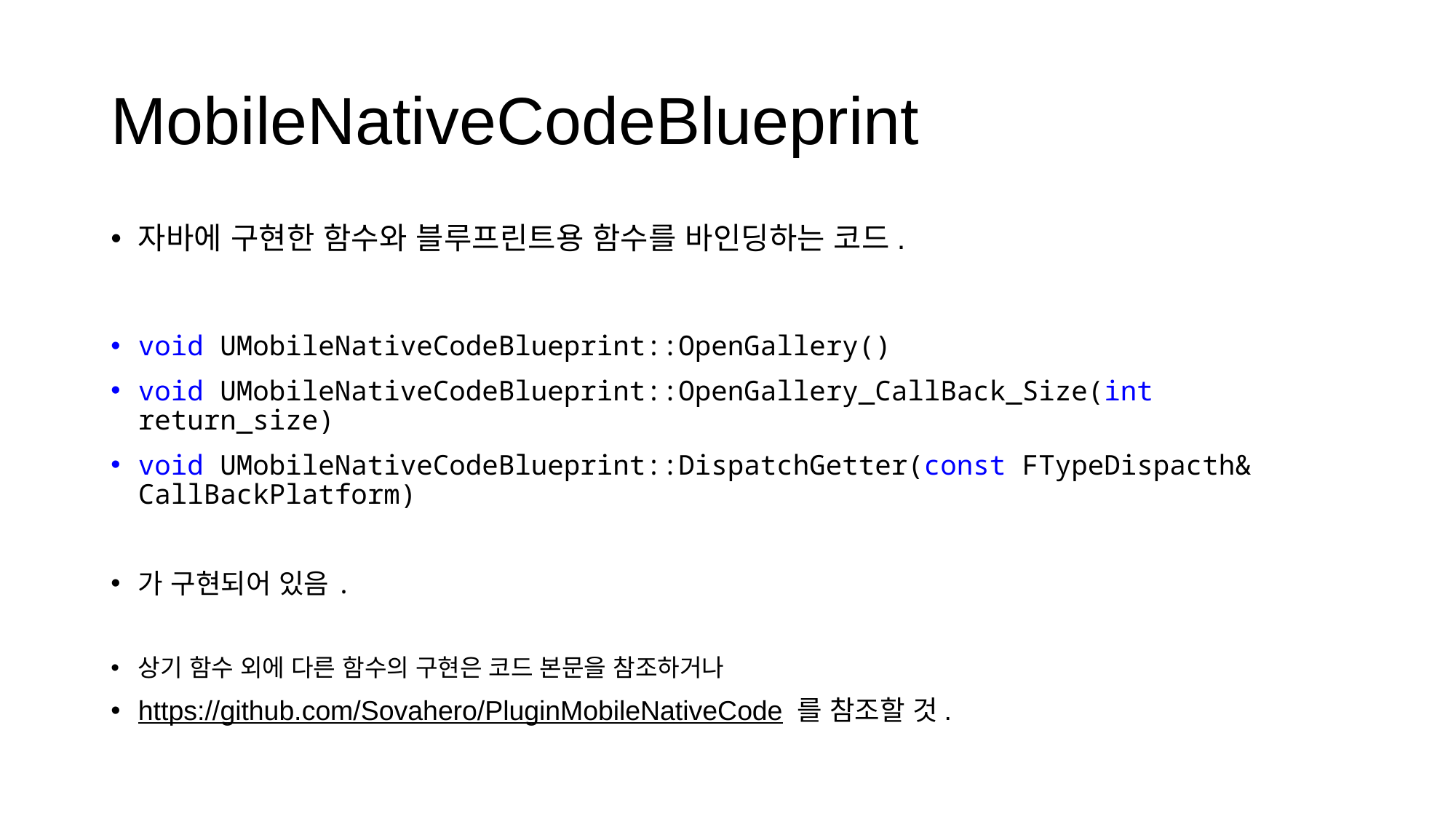

# MobileNativeCodeBlueprint
자바에 구현한 함수와 블루프린트용 함수를 바인딩하는 코드.

void UMobileNativeCodeBlueprint::OpenGallery()
void UMobileNativeCodeBlueprint::OpenGallery_CallBack_Size(int return_size)
void UMobileNativeCodeBlueprint::DispatchGetter(const FTypeDispacth& CallBackPlatform)

가 구현되어 있음.

상기 함수 외에 다른 함수의 구현은 코드 본문을 참조하거나
https://github.com/Sovahero/PluginMobileNativeCode 를 참조할 것.